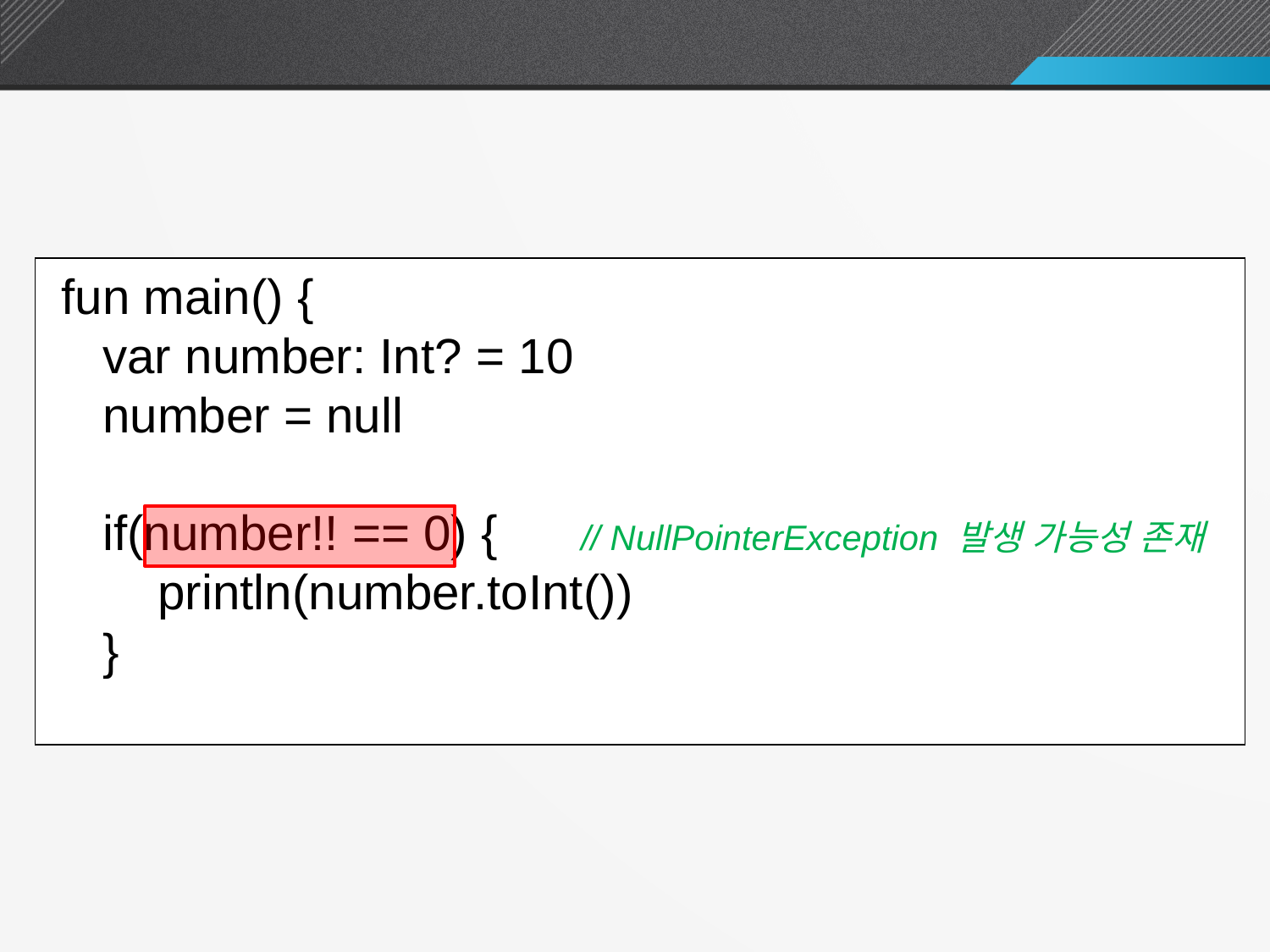

non-null 단정 기호 사용
 fun main() {
    var number: Int? = 10
    number = null

    if(number!! == 0) {      // NullPointerException 발생 가능성 존재
        println(number.toInt())
    }